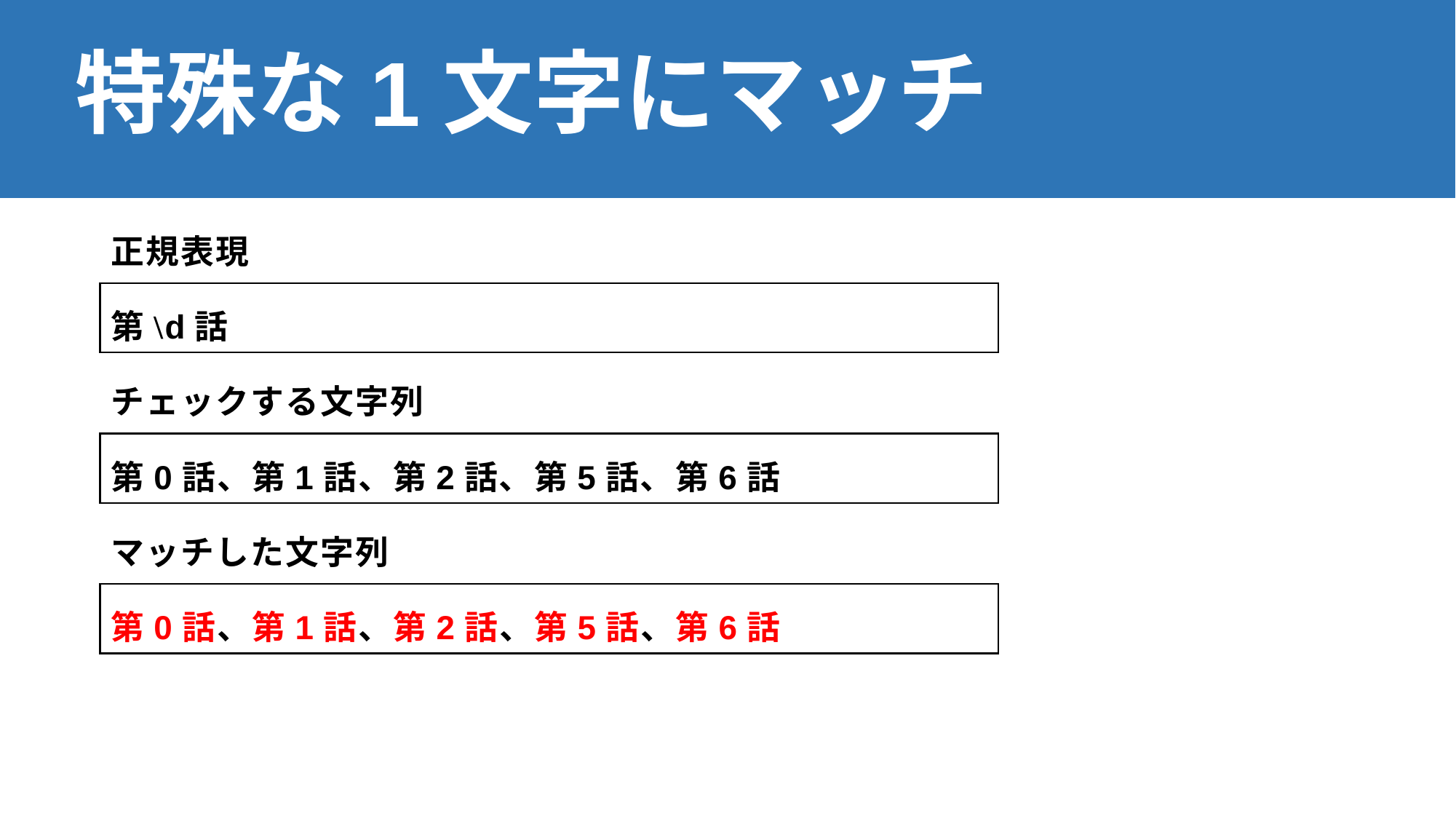

# 特殊な1文字にマッチ
正規表現
第\d話
チェックする文字列
第0話、第1話、第2話、第5話、第6話
マッチした文字列
第0話、第1話、第2話、第5話、第6話